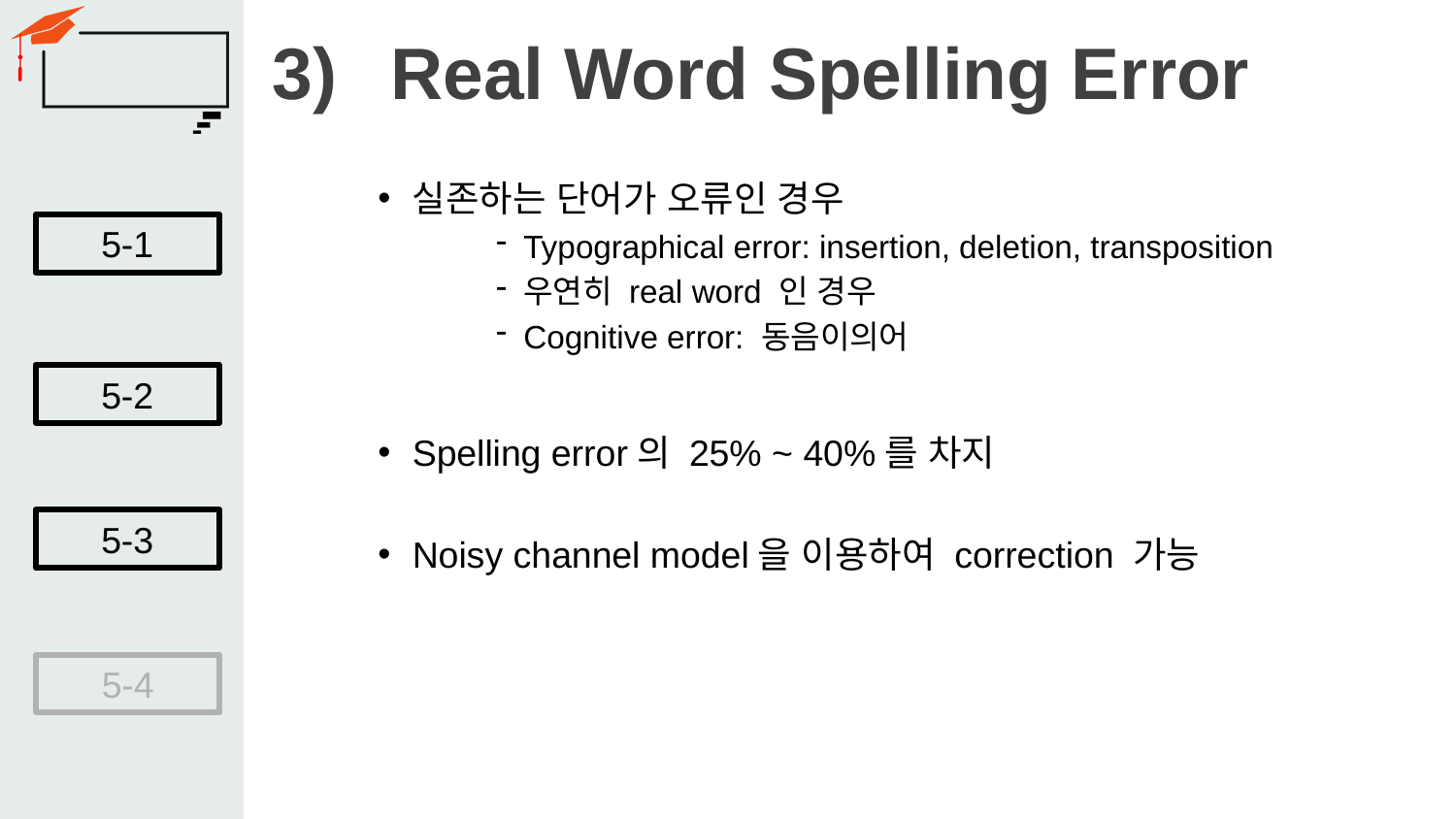

# Real Word Spelling Error
실존하는 단어가 오류인 경우
Typographical error: insertion, deletion, transposition
우연히 real word 인 경우
Cognitive error: 동음이의어

Spelling error의 25% ~ 40%를 차지

Noisy channel model을 이용하여 correction 가능
5-1
5-2
5-3
5-4